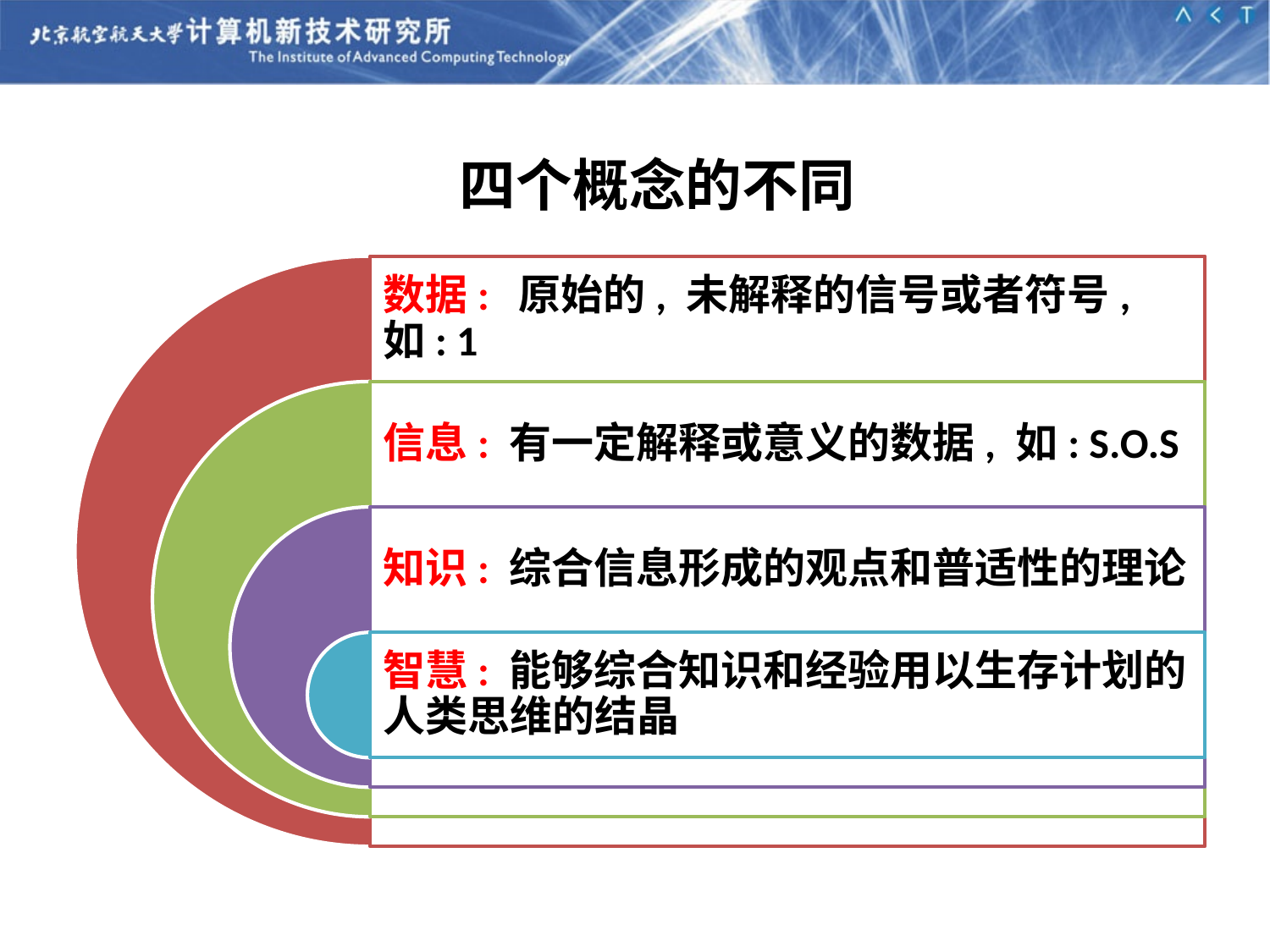

四个概念的不同
数据:  原始的, 未解释的信号或者符号, 如: 1
信息: 有一定解释或意义的数据, 如: S.O.S
知识: 综合信息形成的观点和普适性的理论
智慧: 能够综合知识和经验用以生存计划的人类思维的结晶